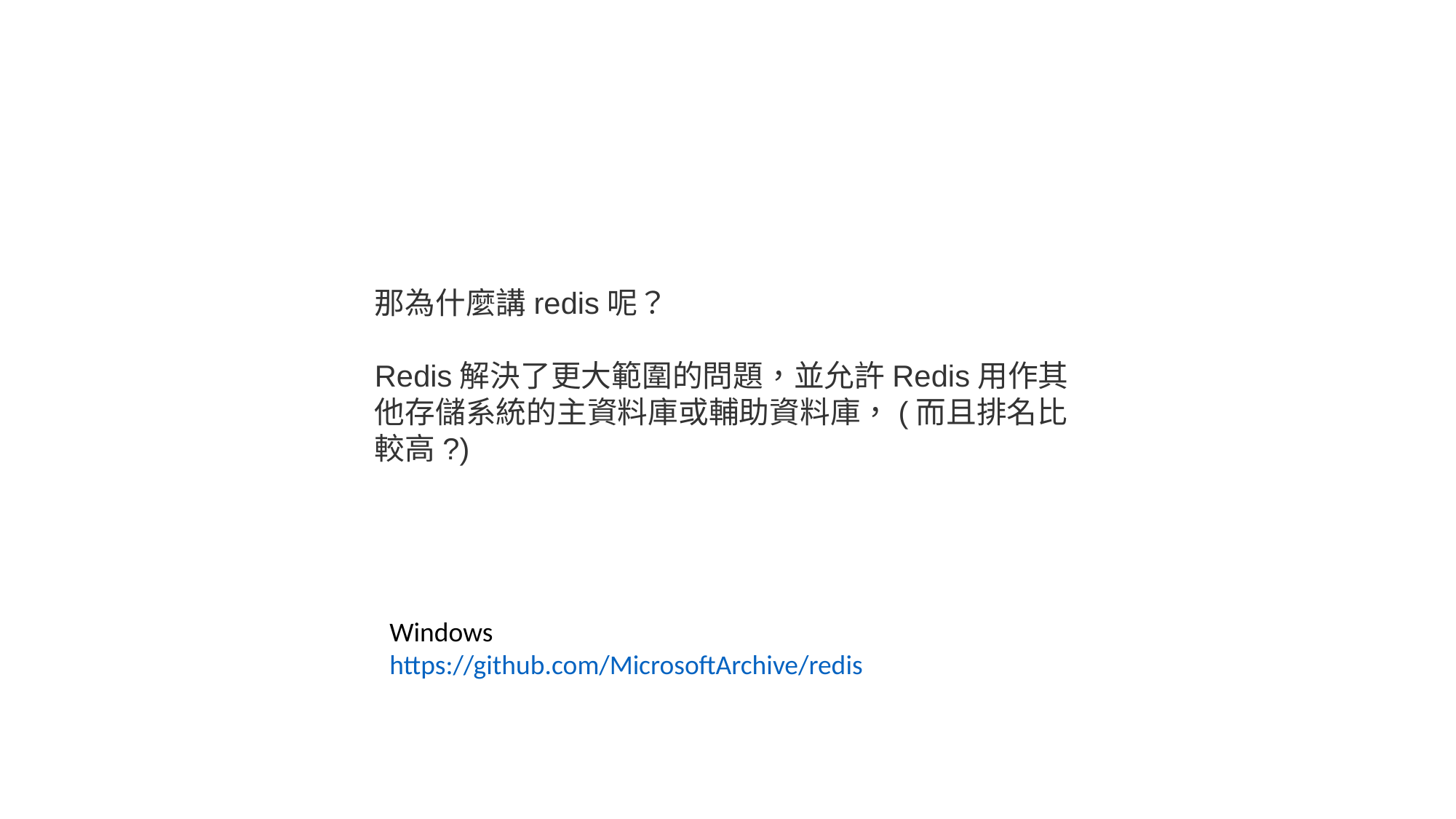

那為什麼講redis呢？

Redis解決了更大範圍的問題，並允許Redis用作其他存儲系統的主資料庫或輔助資料庫，(而且排名比較高?)
Windows
https://github.com/MicrosoftArchive/redis